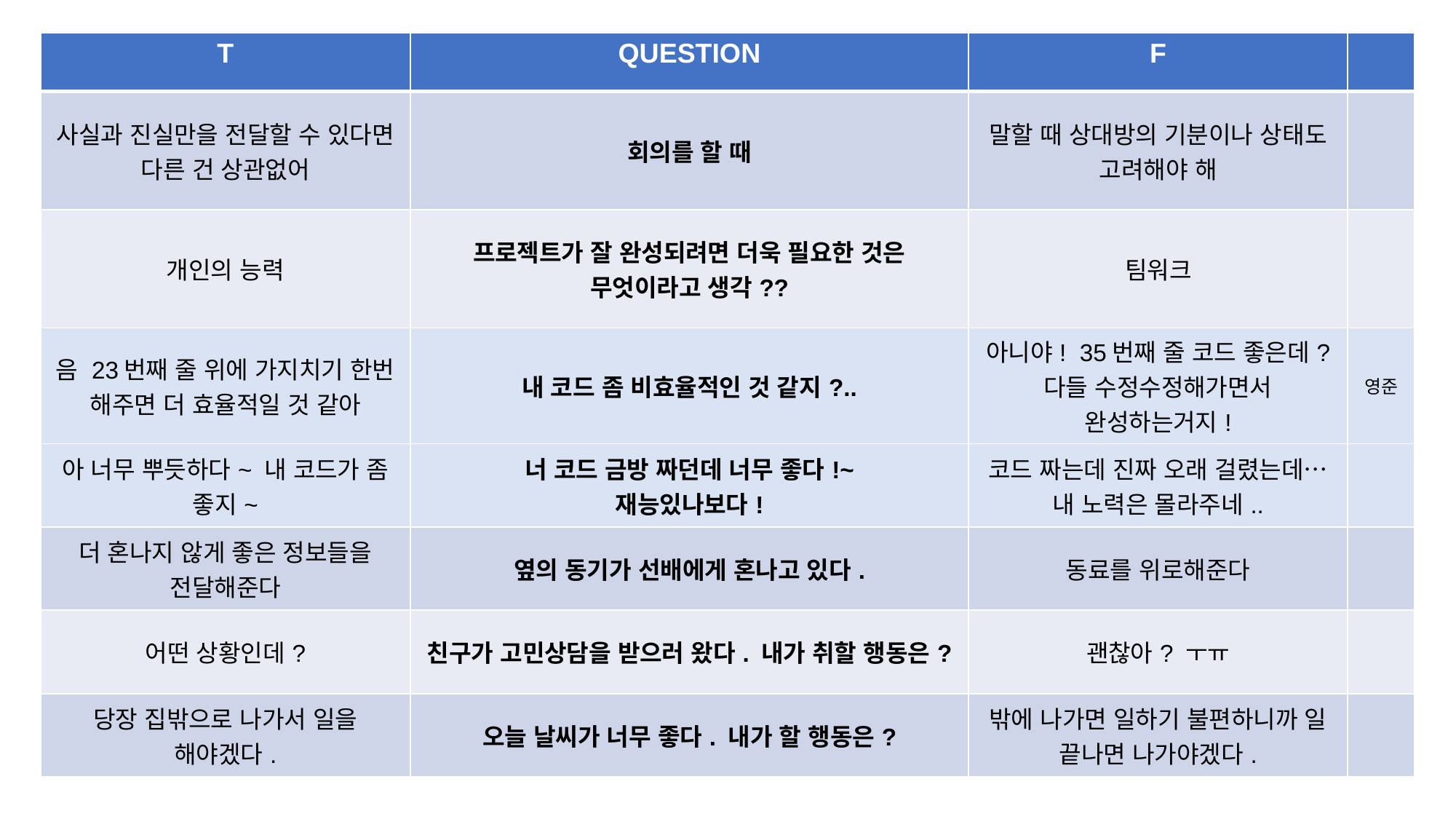

| T | QUESTION | F |  |
| --- | --- | --- | --- |
| 사실과 진실만을 전달할 수 있다면 다른 건 상관없어 | 회의를 할 때 | 말할 때 상대방의 기분이나 상태도 고려해야 해 |  |
| 개인의 능력 | 프로젝트가 잘 완성되려면 더욱 필요한 것은 무엇이라고 생각?? | 팀워크 |  |
| 음 23번째 줄 위에 가지치기 한번 해주면 더 효율적일 것 같아 | 내 코드 좀 비효율적인 것 같지?.. | 아니야! 35번째 줄 코드 좋은데? 다들 수정수정해가면서 완성하는거지! | 영준 |
| 아 너무 뿌듯하다~ 내 코드가 좀 좋지~ | 너 코드 금방 짜던데 너무 좋다!~ 재능있나보다! | 코드 짜는데 진짜 오래 걸렸는데… 내 노력은 몰라주네.. |  |
| 더 혼나지 않게 좋은 정보들을 전달해준다 | 옆의 동기가 선배에게 혼나고 있다. | 동료를 위로해준다 |  |
| 어떤 상황인데? | 친구가 고민상담을 받으러 왔다. 내가 취할 행동은? | 괜찮아? ㅜㅠ |  |
| 당장 집밖으로 나가서 일을 해야겠다. | 오늘 날씨가 너무 좋다. 내가 할 행동은? | 밖에 나가면 일하기 불편하니까 일 끝나면 나가야겠다. |  |